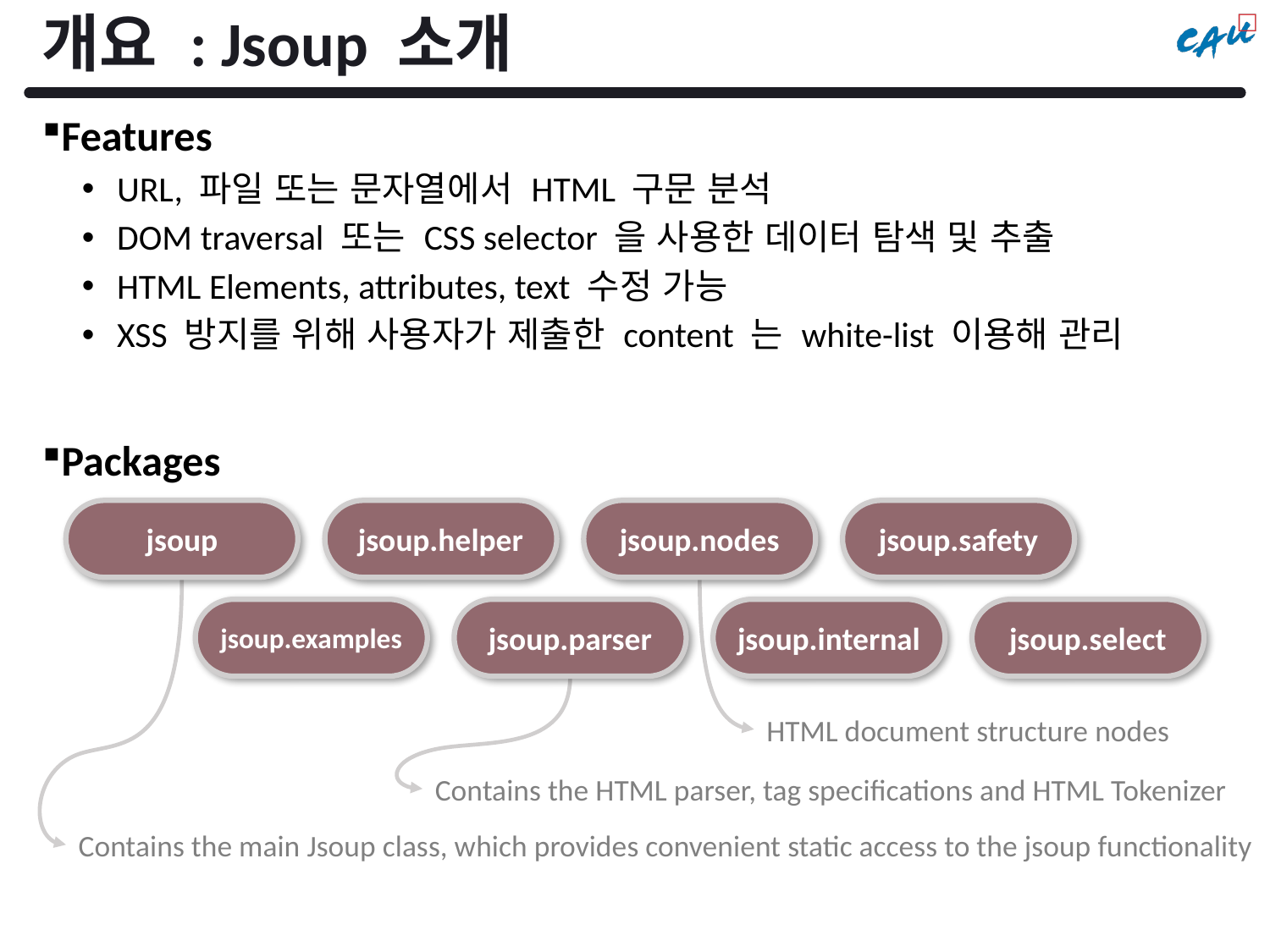

# 개요 : Jsoup 소개
Features
URL, 파일 또는 문자열에서 HTML 구문 분석
DOM traversal 또는 CSS selector 을 사용한 데이터 탐색 및 추출
HTML Elements, attributes, text 수정 가능
XSS 방지를 위해 사용자가 제출한 content 는 white-list 이용해 관리

Packages

jsoup
jsoup.helper
jsoup.nodes
jsoup.safety
jsoup.parser
jsoup.internal
jsoup.select
jsoup.examples
HTML document structure nodes
Contains the HTML parser, tag specifications and HTML Tokenizer
Contains the main Jsoup class, which provides convenient static access to the jsoup functionality